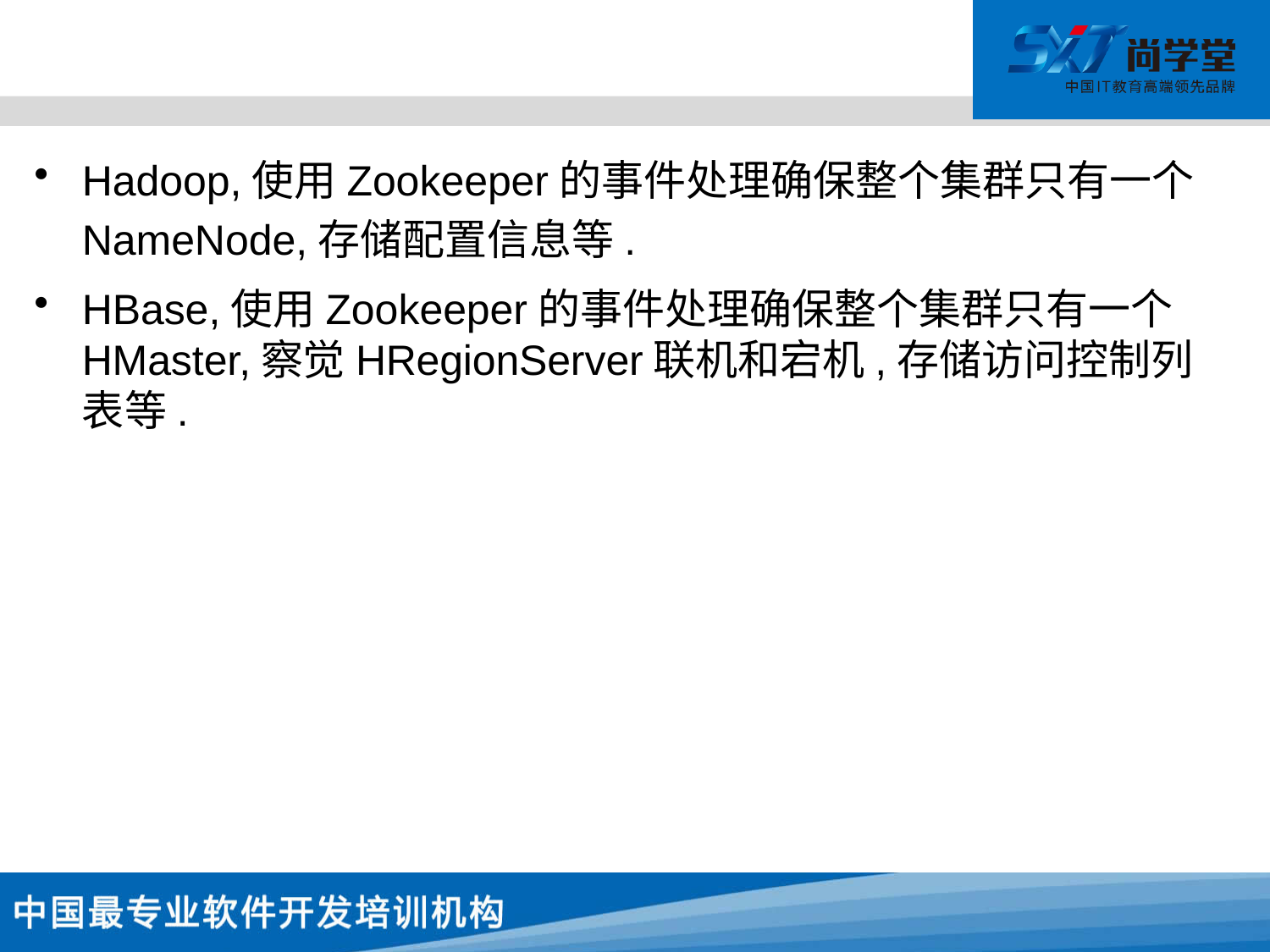

#
Hadoop,使用Zookeeper的事件处理确保整个集群只有一个NameNode,存储配置信息等.
HBase,使用Zookeeper的事件处理确保整个集群只有一个HMaster,察觉HRegionServer联机和宕机,存储访问控制列表等.